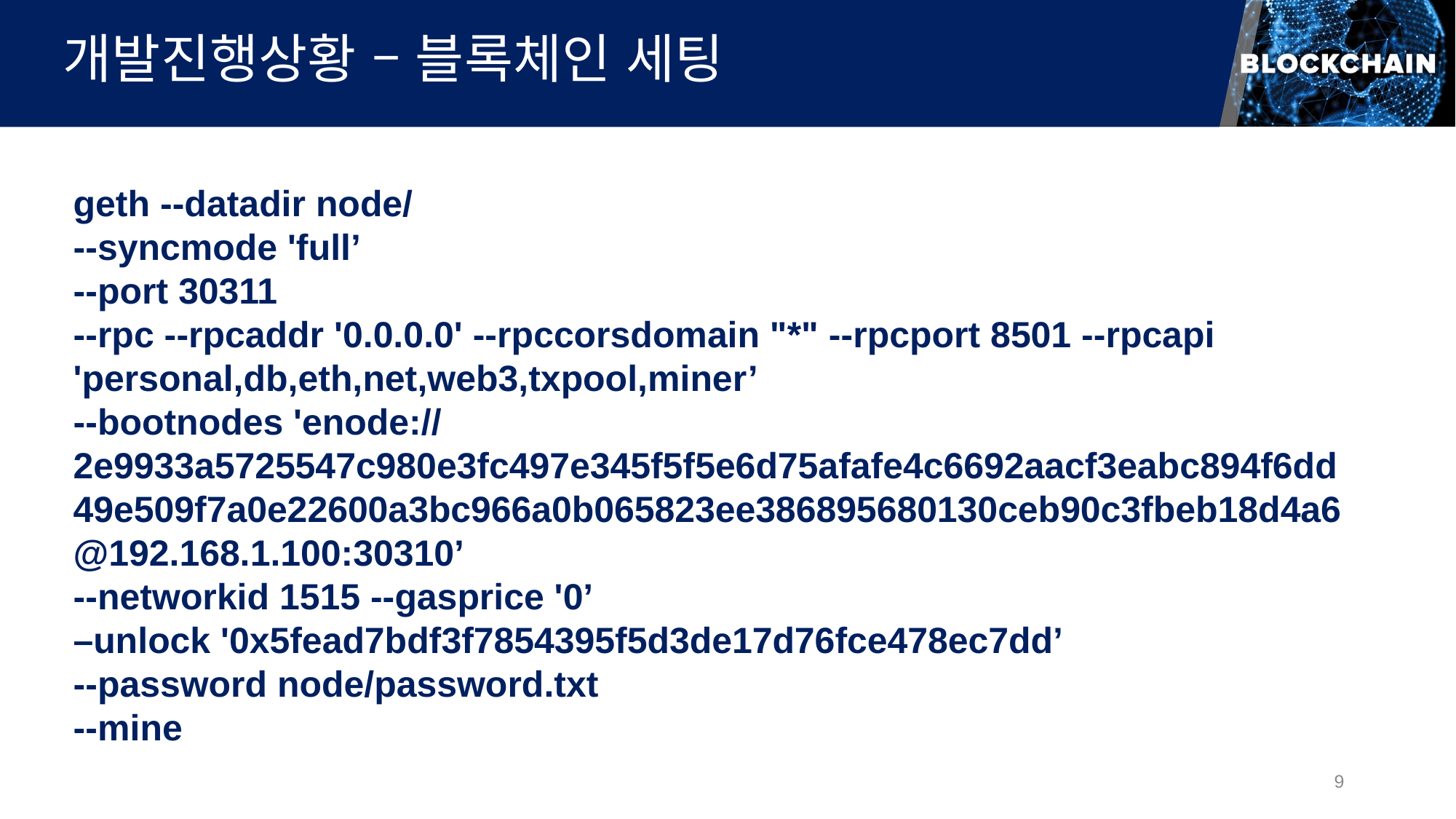

개발진행상황 – 블록체인 세팅
geth --datadir node/
--syncmode 'full’
--port 30311
--rpc --rpcaddr '0.0.0.0' --rpccorsdomain "*" --rpcport 8501 --rpcapi 'personal,db,eth,net,web3,txpool,miner’
--bootnodes 'enode://2e9933a5725547c980e3fc497e345f5f5e6d75afafe4c6692aacf3eabc894f6dd49e509f7a0e22600a3bc966a0b065823ee386895680130ceb90c3fbeb18d4a6@192.168.1.100:30310’
--networkid 1515 --gasprice '0’
–unlock '0x5fead7bdf3f7854395f5d3de17d76fce478ec7dd’
--password node/password.txt
--mine
9